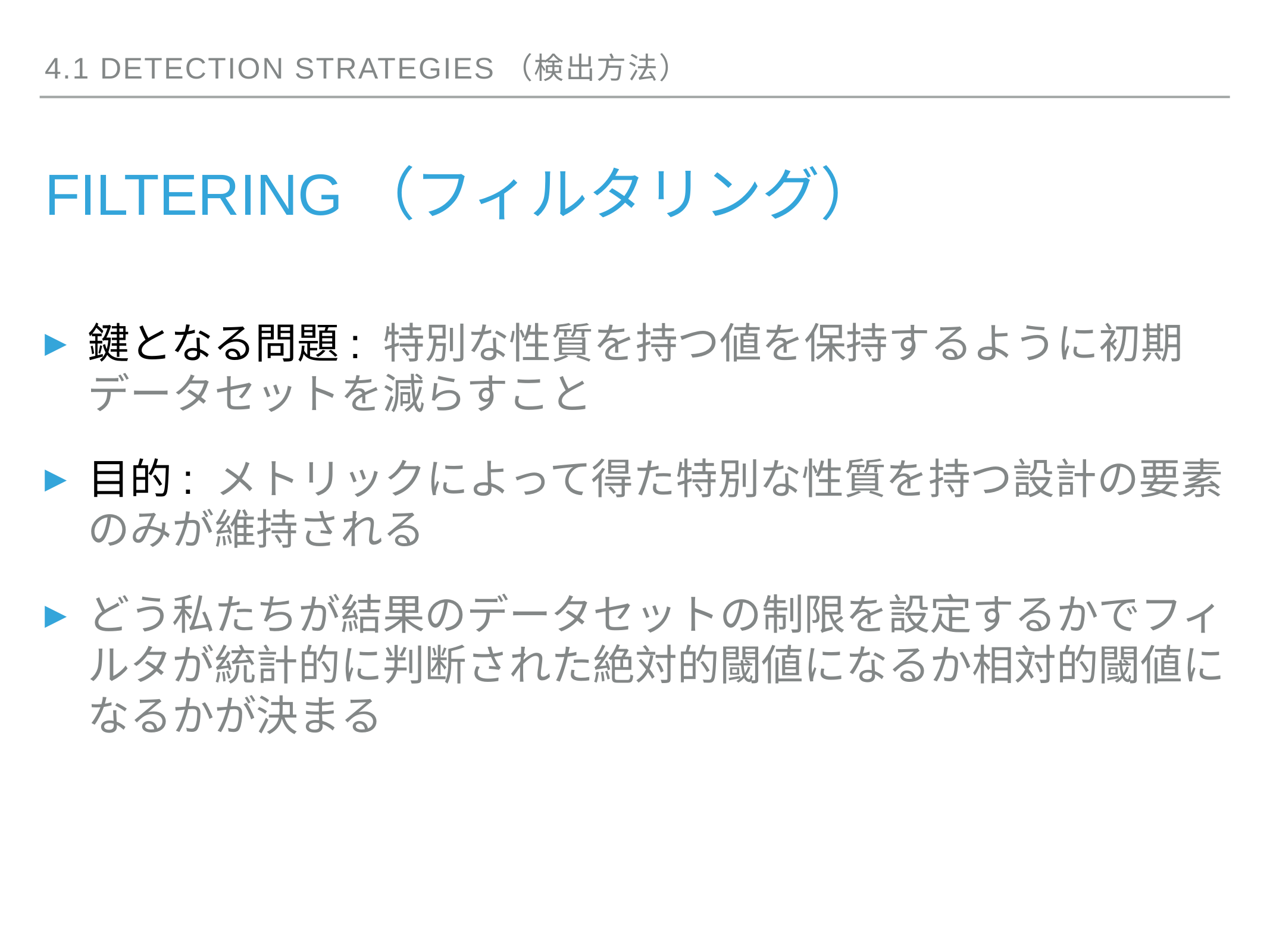

4.1 Detection strategies（検出方法）
# Filtering（フィルタリング）
鍵となる問題: 特別な性質を持つ値を保持するように初期データセットを減らすこと
目的: メトリックによって得た特別な性質を持つ設計の要素のみが維持される
どう私たちが結果のデータセットの制限を設定するかでフィルタが統計的に判断された絶対的閾値になるか相対的閾値になるかが決まる